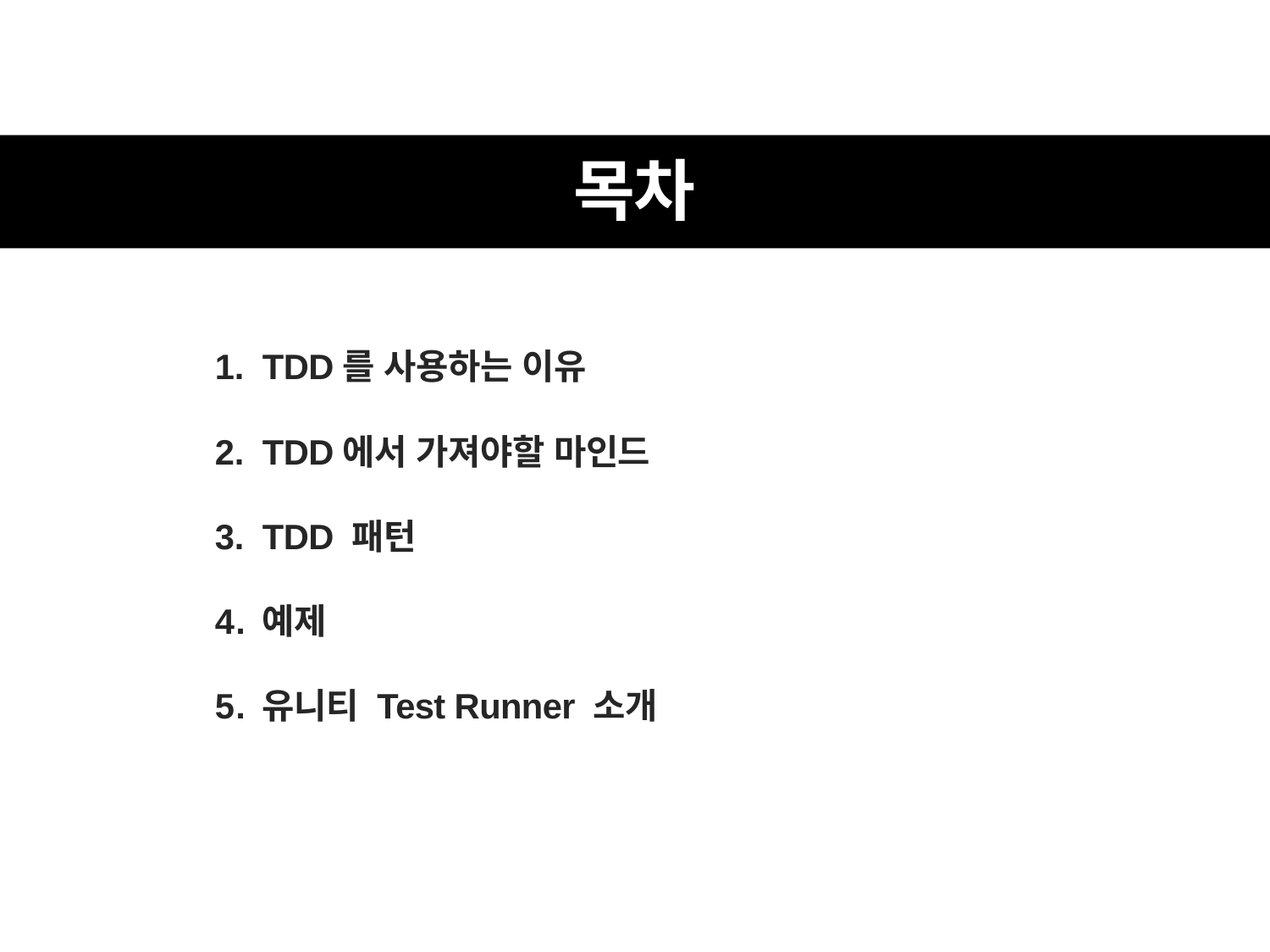

목차

TDD를 사용하는 이유

TDD에서 가져야할 마인드

TDD 패턴

예제

유니티 Test Runner 소개